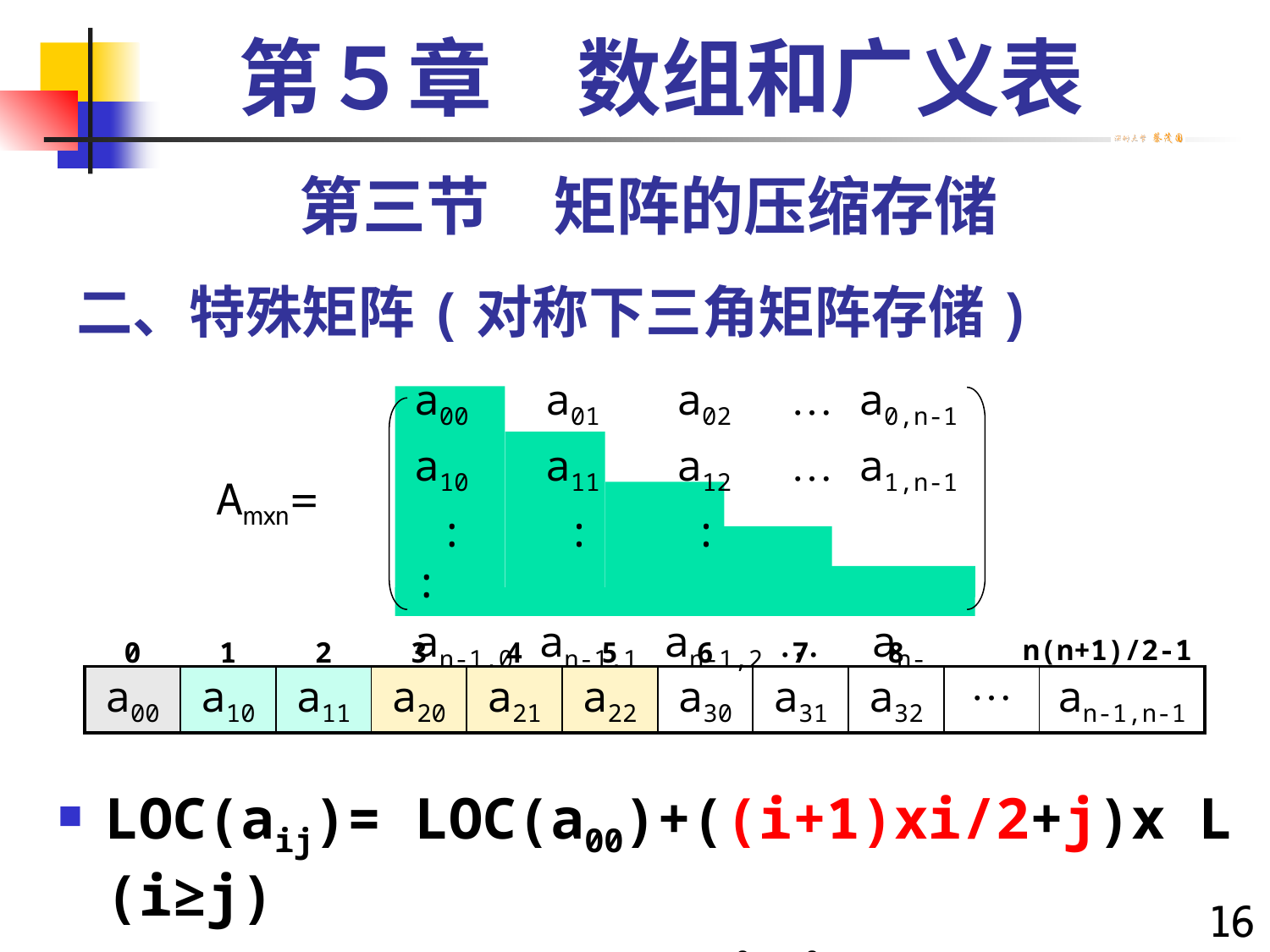

第５章　数组和广义表
第三节　矩阵的压缩存储
# 二、特殊矩阵(对称下三角矩阵存储)
a00   a01   a02    … a0,n-1
a10   a11   a12    … a1,n-1
 :    :    :          :
an-1,0 an-1,1 an-1,2 …  an-1,n-1

Amxn=

| 0 | 1 | 2 | 3 | 4 | 5 | 6 | 7 | 8 | n(n+1)/2-1 |  |
| --- | --- | --- | --- | --- | --- | --- | --- | --- | --- | --- |
| a00 | a10 | a11 | a20 | a21 | a22 | a30 | a31 | a32 | … | an-1,n-1 |
LOC(aij)= LOC(a00)+((i+1)xi/2+j)x L (i≥j)
LOC(aij)= LOC(aji) (i<j)

16